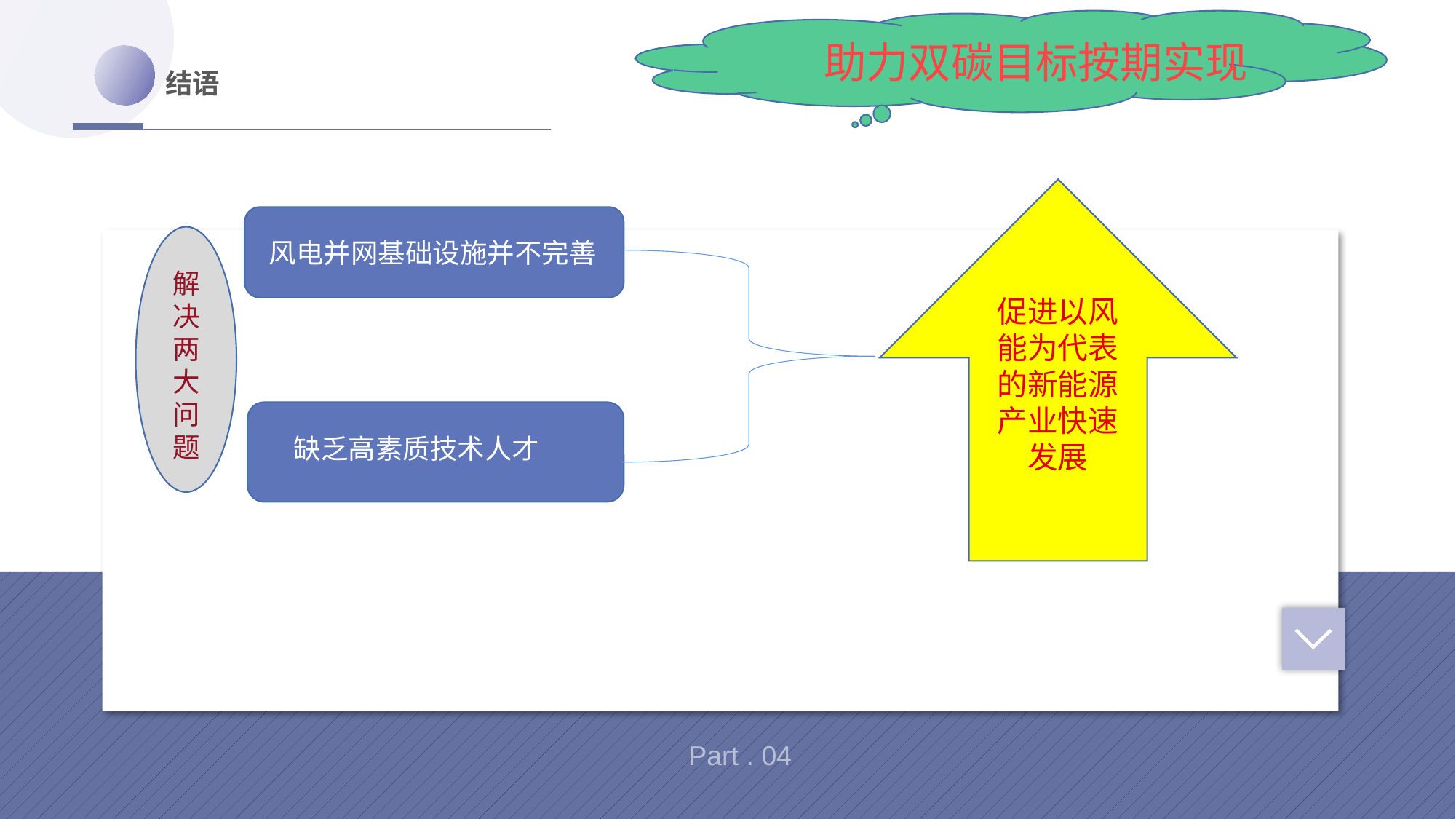

助力双碳目标按期实现

结语

促进以风能为代表的新能源产业快速发展

风电并网基础设施并不完善

解决两大问题

缺乏高素质技术人才

Part . 04